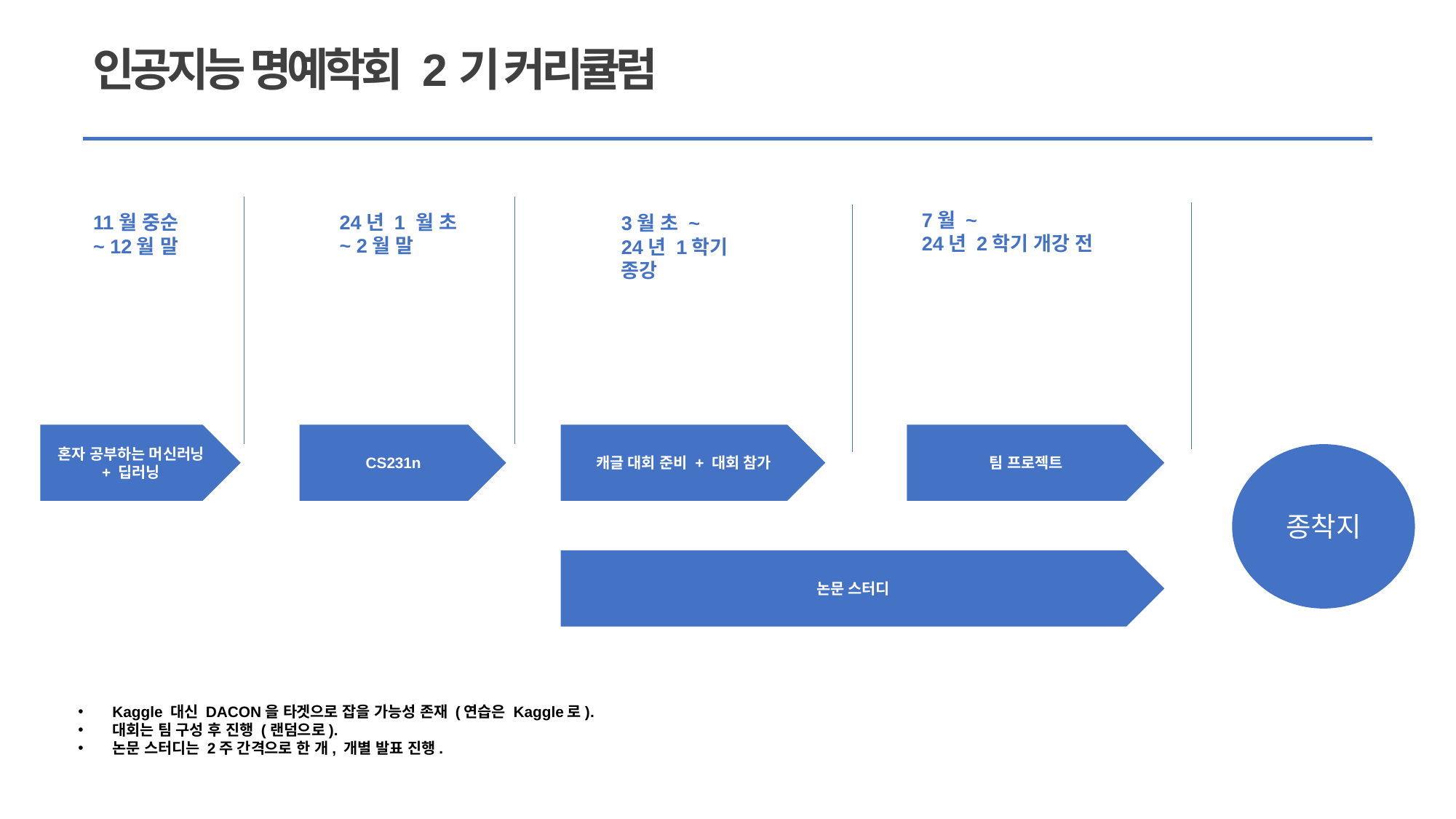

인공지능 명예학회 2기 커리큘럼
7월 ~
24년 2학기 개강 전
24년 1 월 초~ 2월 말
11월 중순 ~ 12월 말
3월 초 ~
24년 1학기 종강
혼자 공부하는 머신러닝 + 딥러닝
CS231n
캐글 대회 준비 + 대회 참가
팀 프로젝트
종착지
논문 스터디
Kaggle 대신 DACON을 타겟으로 잡을 가능성 존재 (연습은 Kaggle로).
대회는 팀 구성 후 진행 (랜덤으로).
논문 스터디는 2주 간격으로 한 개, 개별 발표 진행.